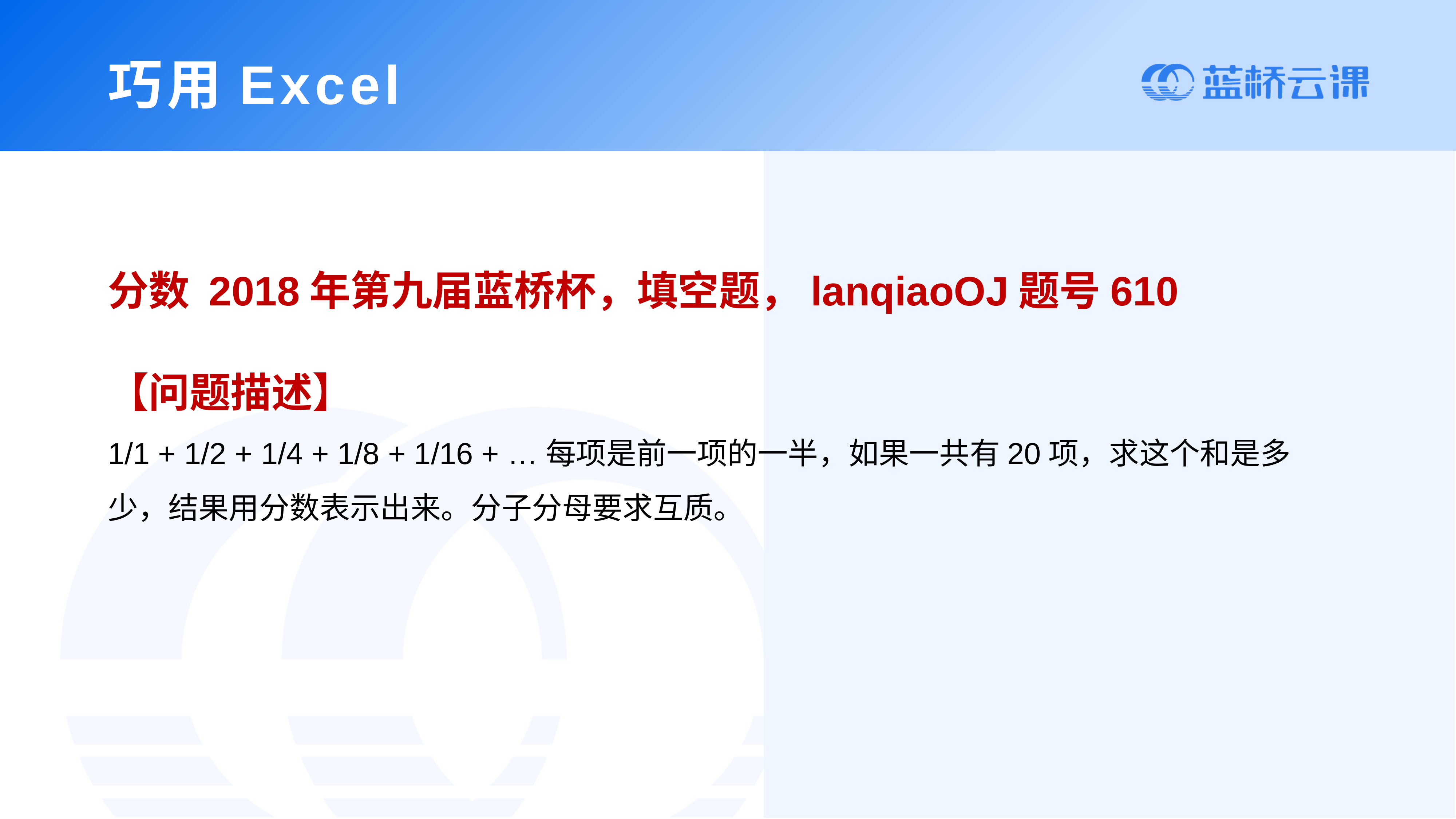

巧用Excel
分数 2018年第九届蓝桥杯，填空题，lanqiaoOJ题号610
【问题描述】
1/1 + 1/2 + 1/4 + 1/8 + 1/16 + …每项是前一项的一半，如果一共有20项，求这个和是多少，结果用分数表示出来。分子分母要求互质。